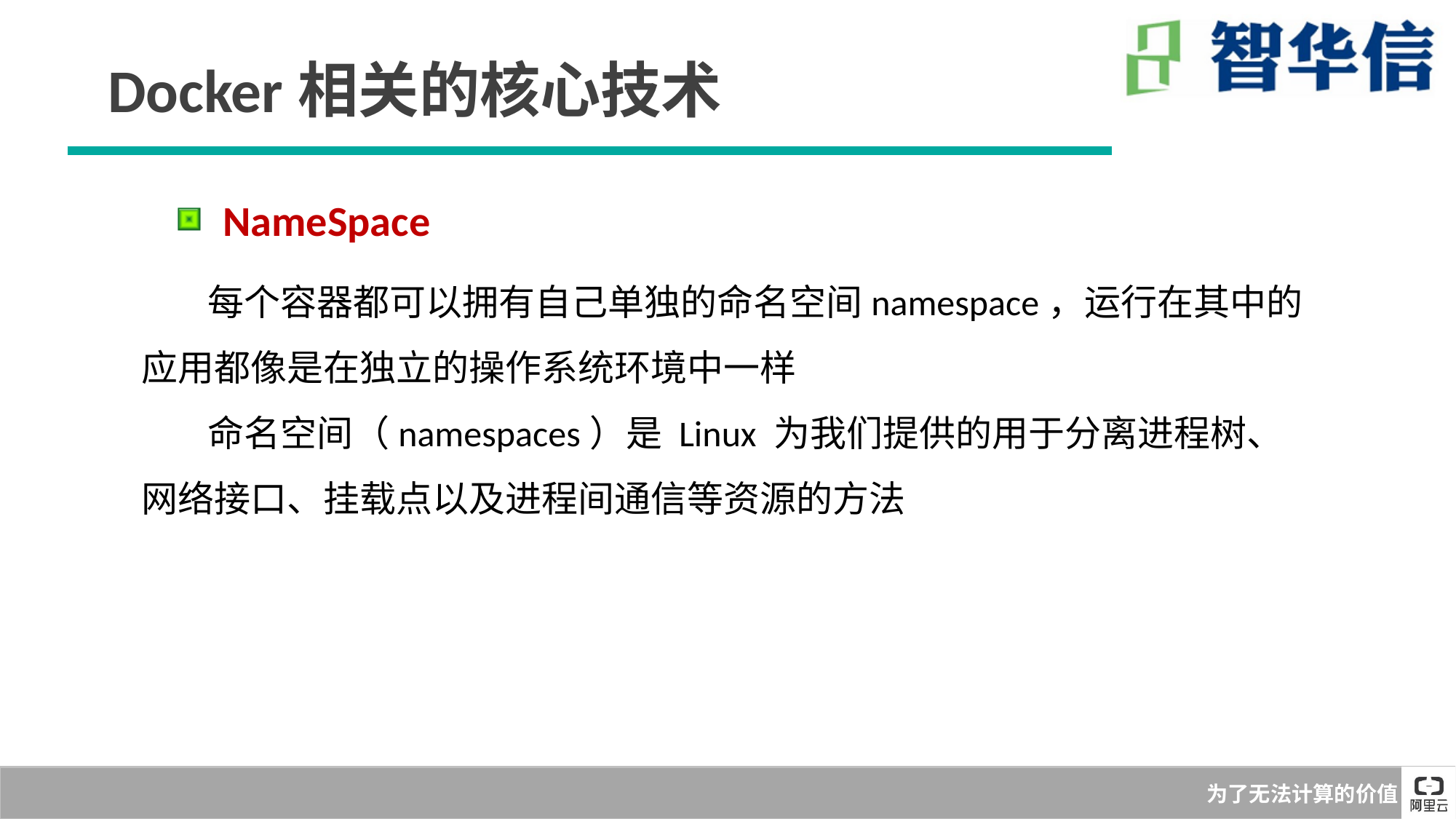

Docker相关的核心技术
  NameSpace
       每个容器都可以拥有自己单独的命名空间namespace，运行在其中的应用都像是在独立的操作系统环境中一样
       命名空间（namespaces）是 Linux 为我们提供的用于分离进程树、网络接口、挂载点以及进程间通信等资源的方法